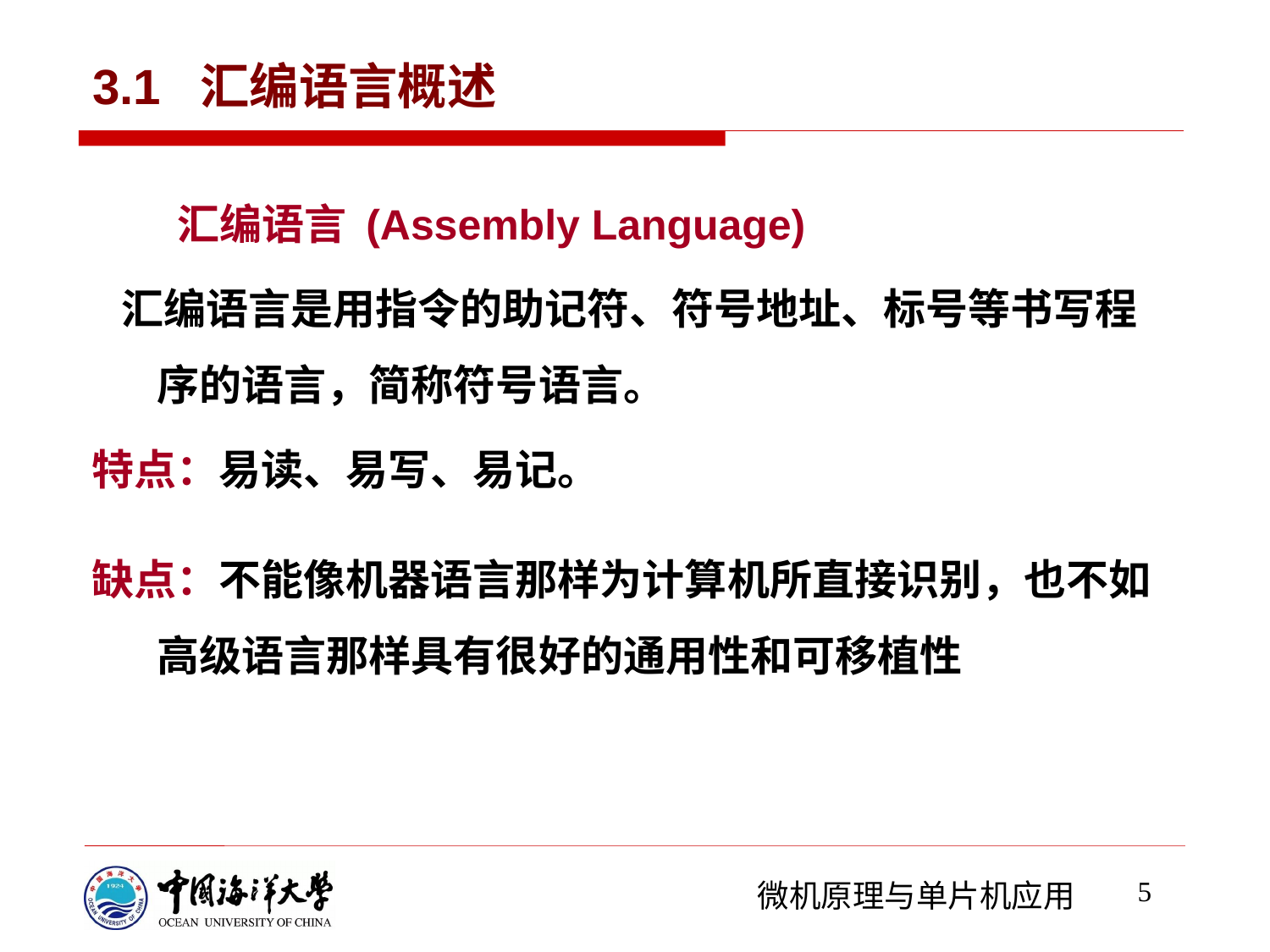

# 3.1  汇编语言概述
 汇编语言 (Assembly Language)
  汇编语言是用指令的助记符、符号地址、标号等书写程序的语言，简称符号语言。
特点：易读、易写、易记。
缺点：不能像机器语言那样为计算机所直接识别，也不如高级语言那样具有很好的通用性和可移植性
5